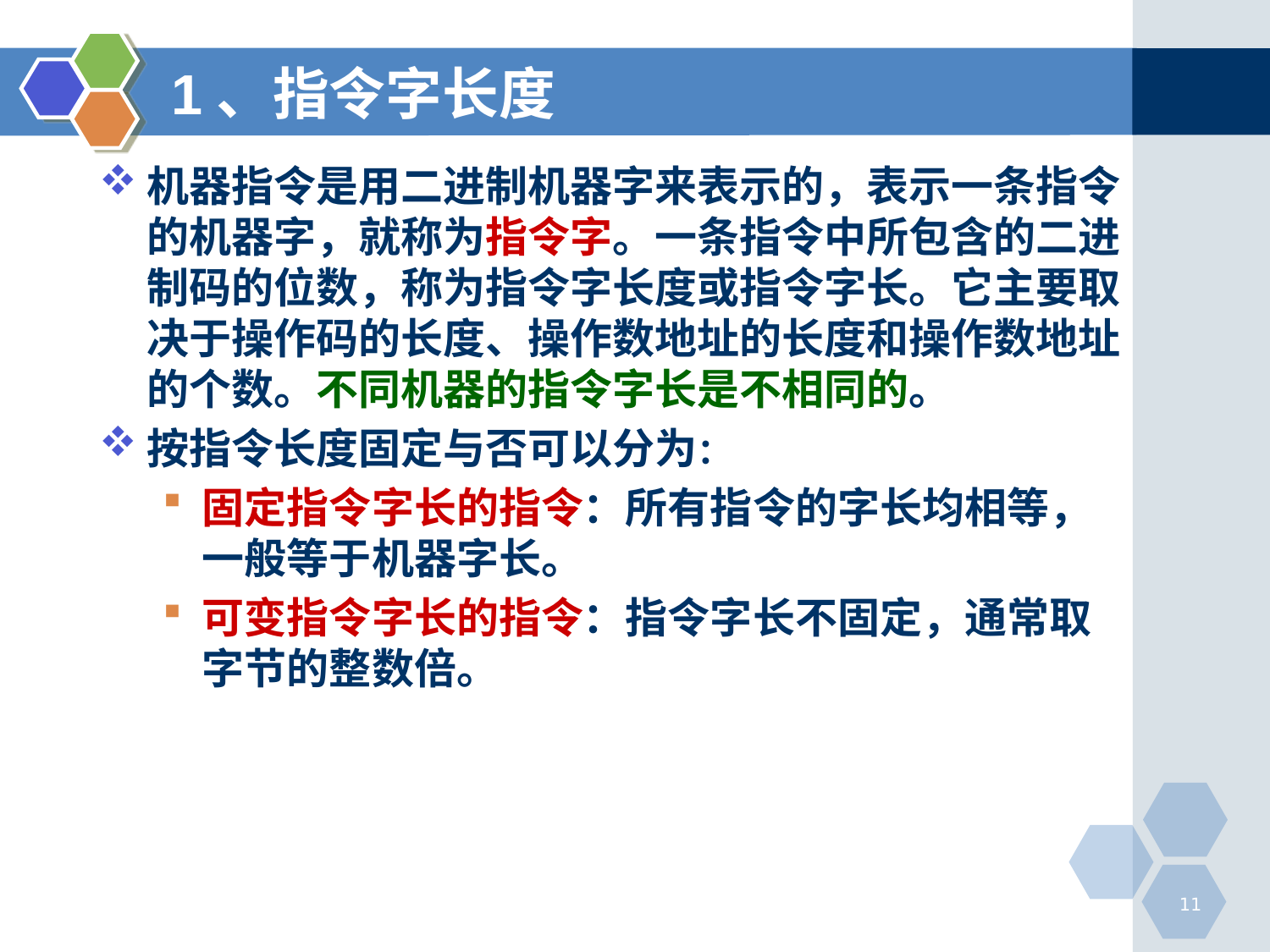

# 1、指令字长度
机器指令是用二进制机器字来表示的，表示一条指令的机器字，就称为指令字。一条指令中所包含的二进制码的位数，称为指令字长度或指令字长。它主要取决于操作码的长度、操作数地址的长度和操作数地址的个数。不同机器的指令字长是不相同的。
按指令长度固定与否可以分为：
固定指令字长的指令：所有指令的字长均相等，一般等于机器字长。
可变指令字长的指令：指令字长不固定，通常取字节的整数倍。
11